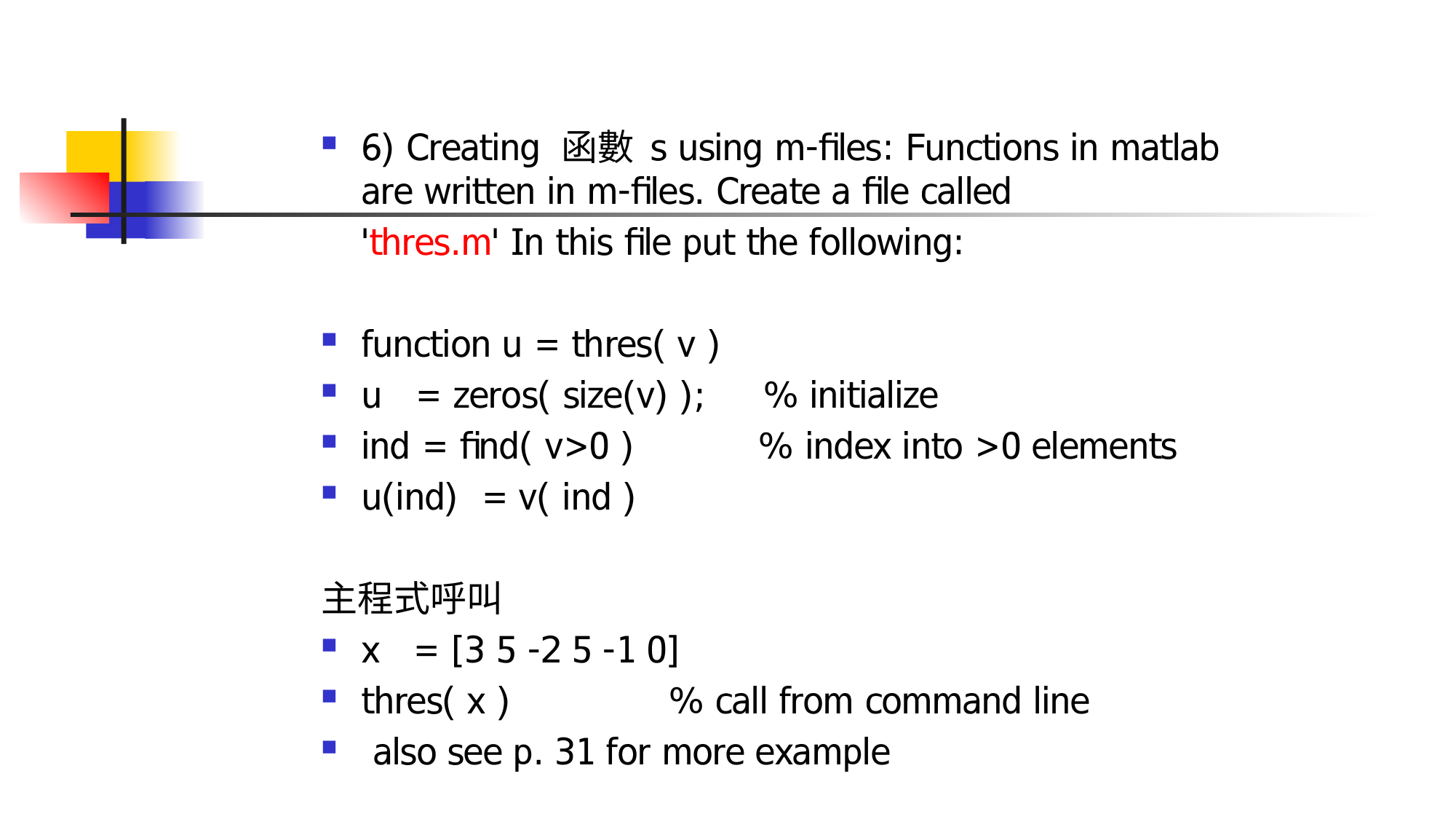

#
6) Creating 函數 s using m-files: Functions in matlab are written in m-files. Create a file called
	'thres.m' In this file put the following:

function u = thres( v )
u   = zeros( size(v) );     % initialize
ind = find( v>0 )           % index into >0 elements
u(ind)  = v( ind )

主程式呼叫
x   = [3 5 -2 5 -1 0]
thres( x )              % call from command line
 also see p. 31 for more example